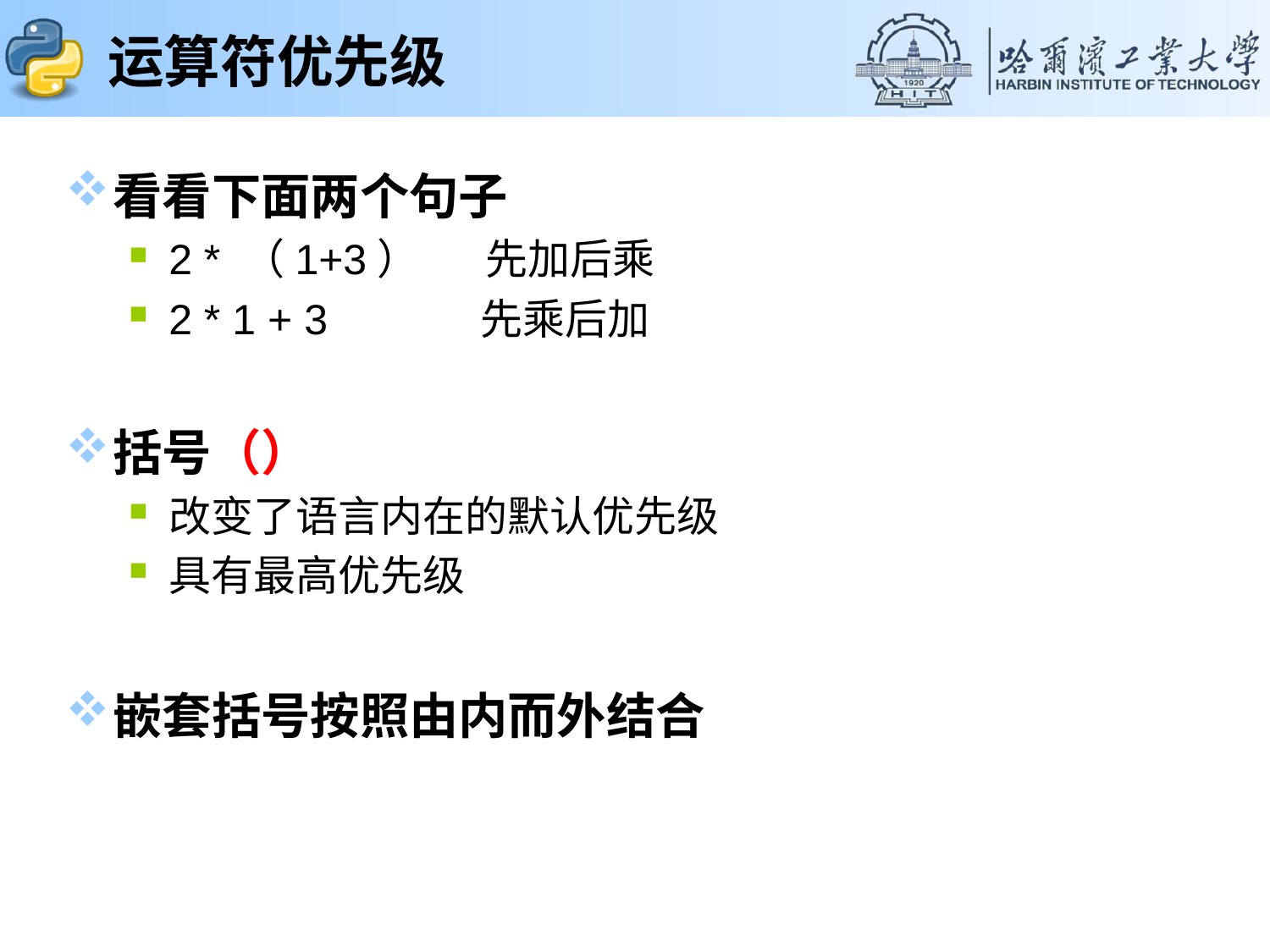

# 运算符优先级
看看下面两个句子
2 * （1+3）       先加后乘
2 * 1 + 3            先乘后加

括号（）
改变了语言内在的默认优先级
具有最高优先级

嵌套括号按照由内而外结合